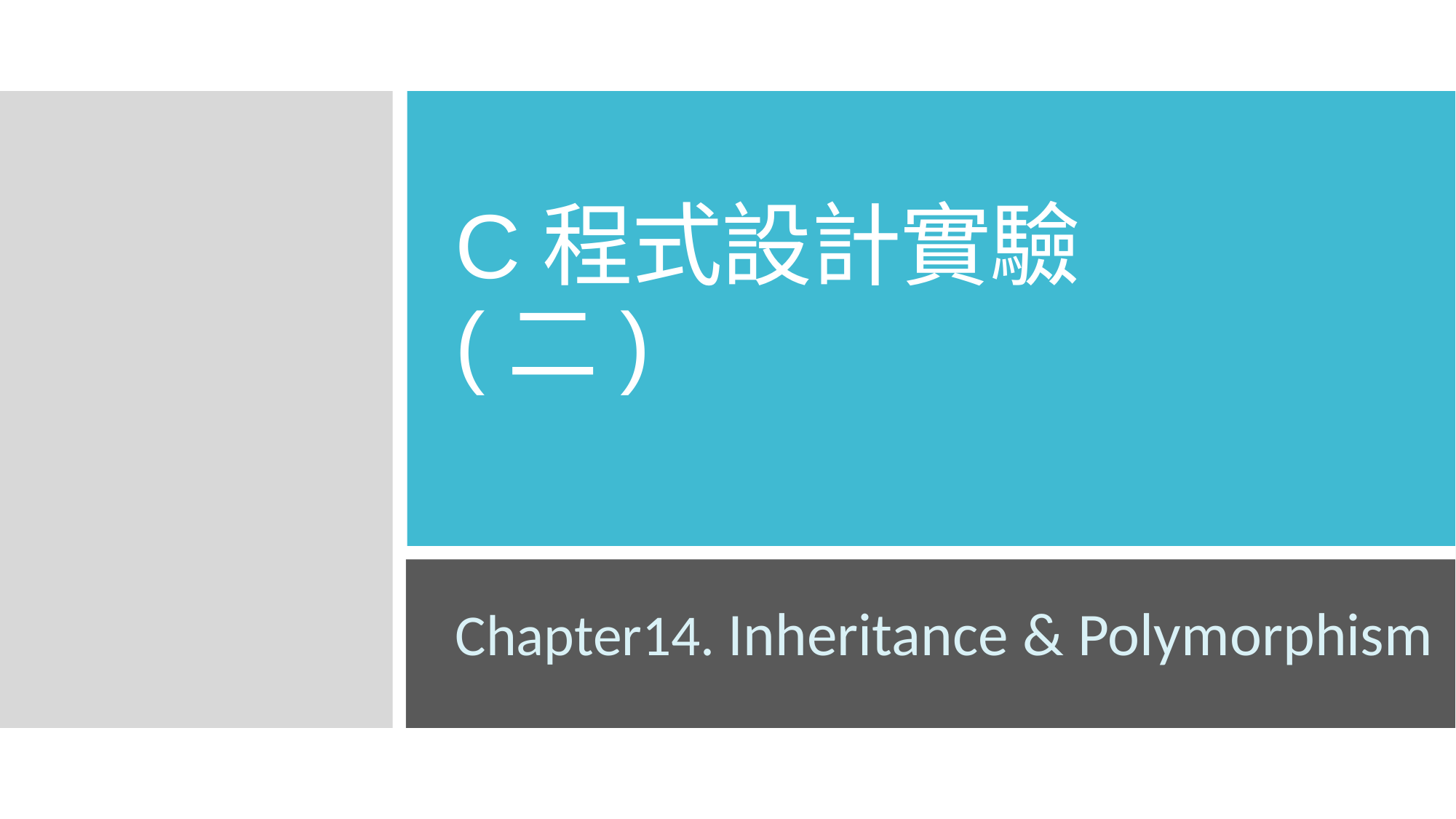

# C程式設計實驗(二)

Chapter14. Inheritance & Polymorphism
1